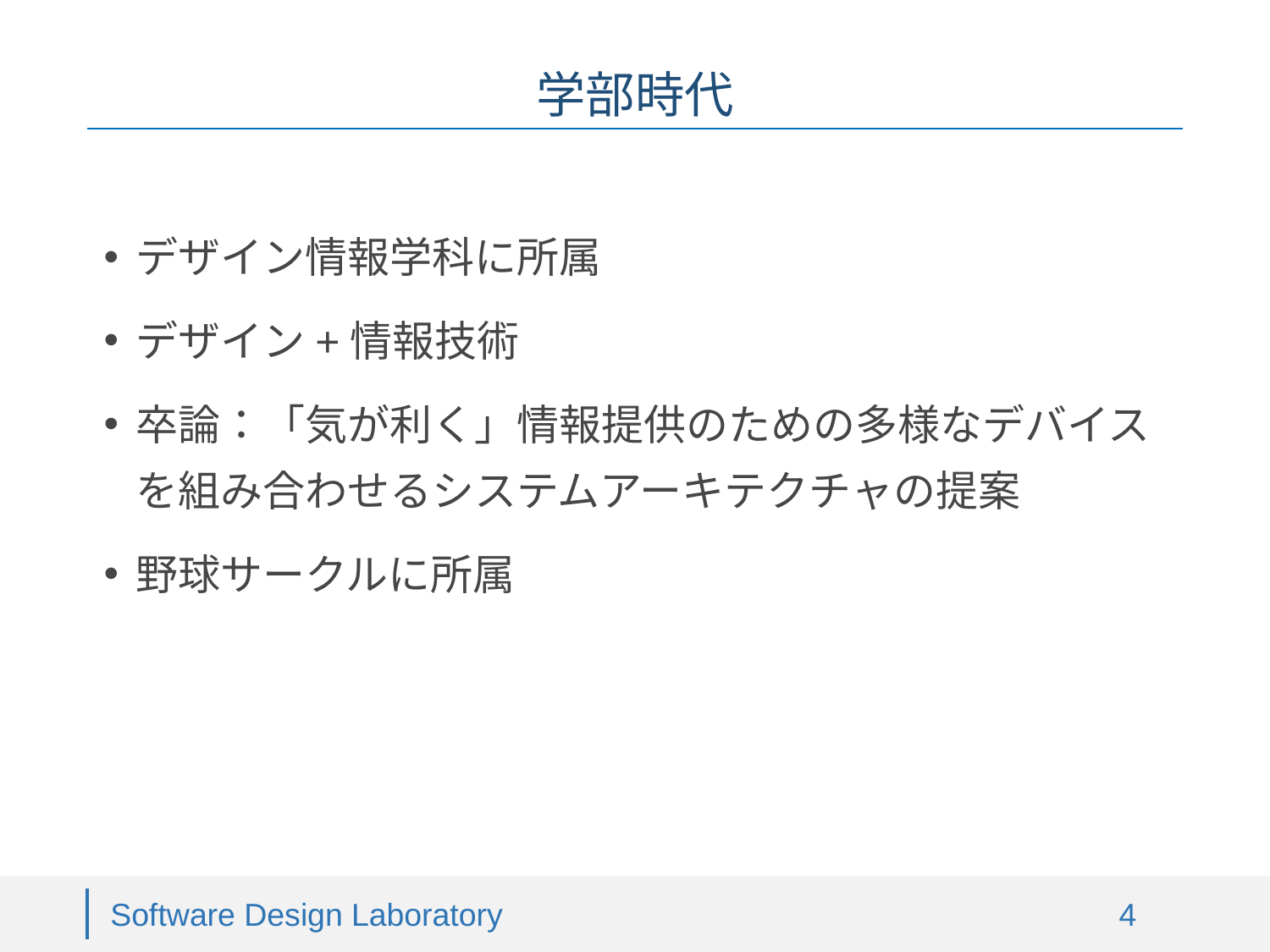

# 学部時代
デザイン情報学科に所属
デザイン+情報技術
卒論：「気が利く」情報提供のための多様なデバイスを組み合わせるシステムアーキテクチャの提案
野球サークルに所属